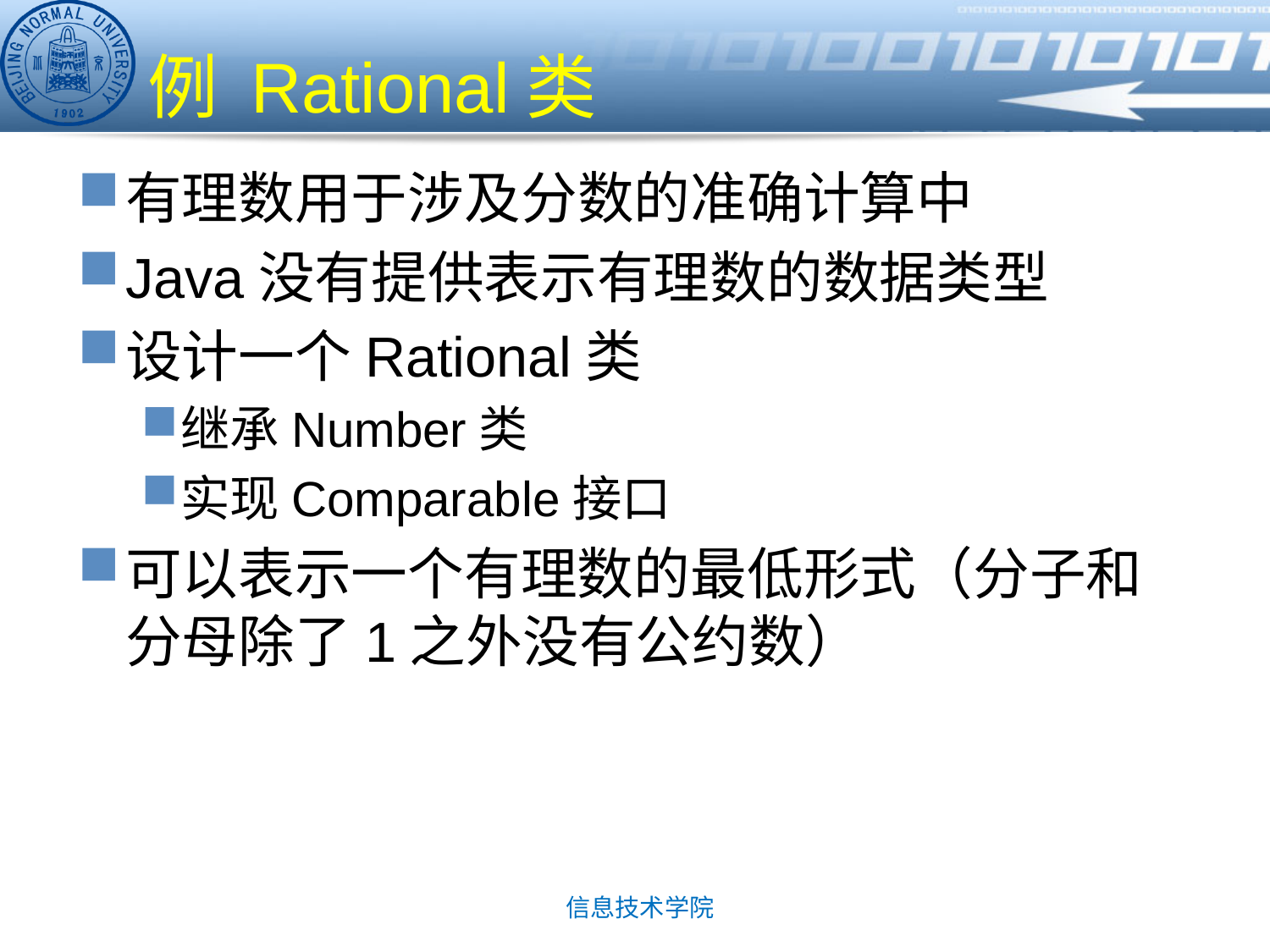

# 例 Rational类
有理数用于涉及分数的准确计算中
Java没有提供表示有理数的数据类型
设计一个Rational类
继承Number类
实现Comparable接口
可以表示一个有理数的最低形式（分子和分母除了1之外没有公约数）